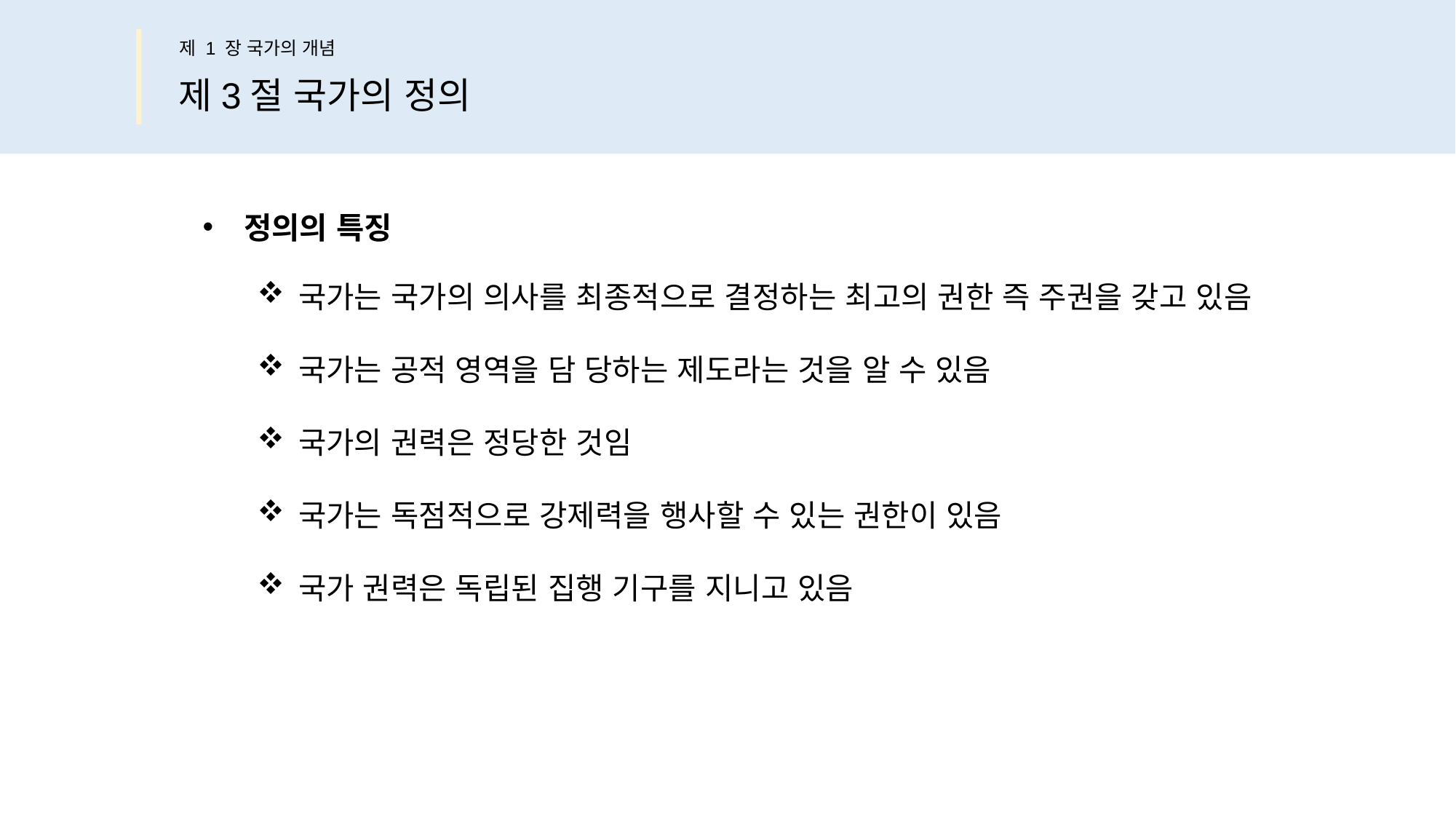

제 1 장 국가의 개념
제3절 국가의 정의
정의의 특징

국가는 국가의 의사를 최종적으로 결정하는 최고의 권한 즉 주권을 갖고 있음

국가는 공적 영역을 담 당하는 제도라는 것을 알 수 있음

국가의 권력은 정당한 것임

국가는 독점적으로 강제력을 행사할 수 있는 권한이 있음

국가 권력은 독립된 집행 기구를 지니고 있음